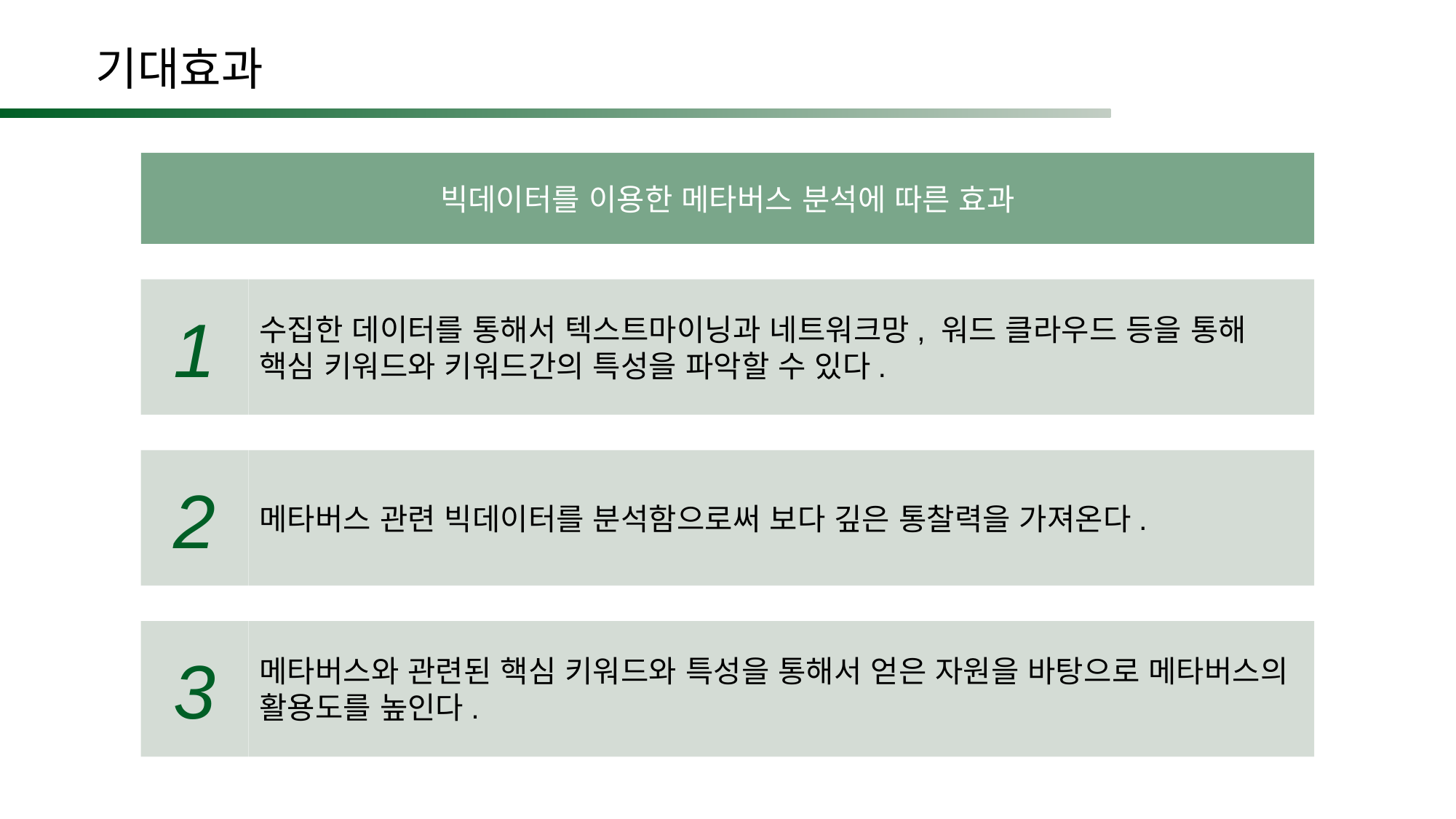

기대효과

빅데이터를 이용한 메타버스 분석에 따른 효과
1
수집한 데이터를 통해서 텍스트마이닝과 네트워크망, 워드 클라우드 등을 통해 핵심 키워드와 키워드간의 특성을 파악할 수 있다.
2
메타버스 관련 빅데이터를 분석함으로써 보다 깊은 통찰력을 가져온다.
3
메타버스와 관련된 핵심 키워드와 특성을 통해서 얻은 자원을 바탕으로 메타버스의 활용도를 높인다.